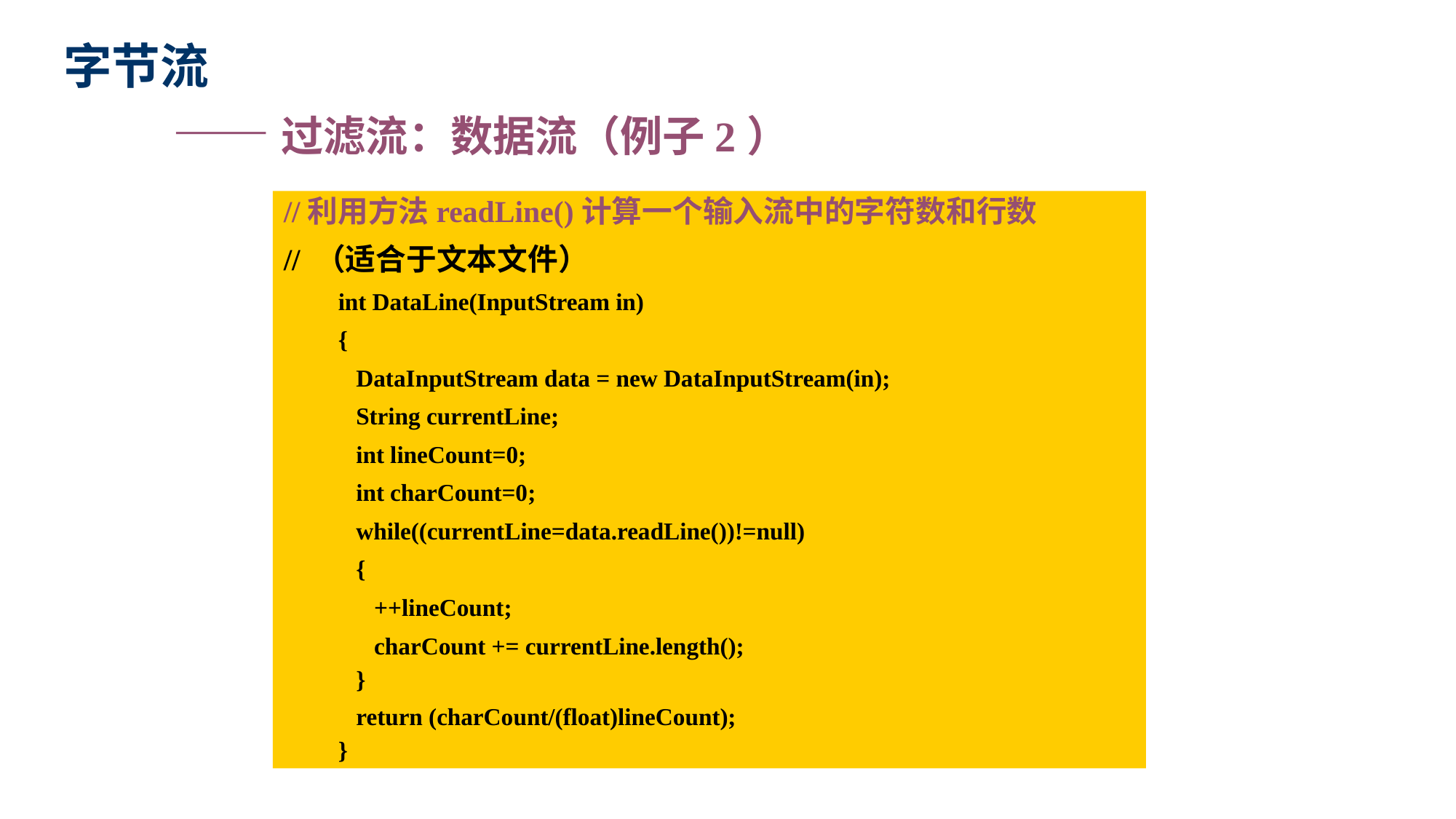

字节流
	——过滤流：数据流（例子2）
//利用方法readLine()计算一个输入流中的字符数和行数
// （适合于文本文件）
int DataLine(InputStream in)
{
   DataInputStream data = new DataInputStream(in);
   String currentLine;
   int lineCount=0;
   int charCount=0;
   while((currentLine=data.readLine())!=null)
   {
      ++lineCount;
      charCount += currentLine.length();
   }
   return (charCount/(float)lineCount);
}